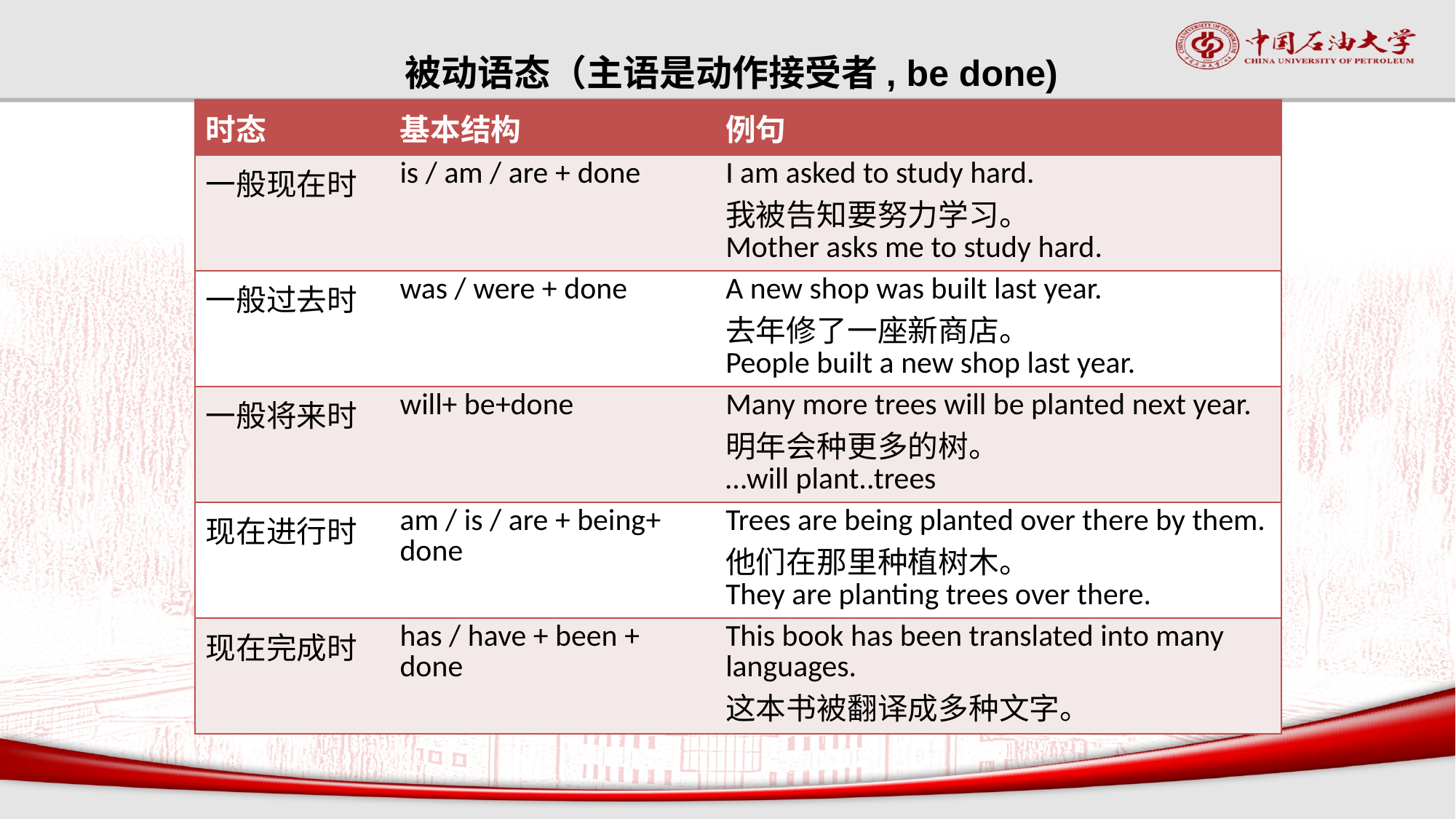

被动语态（主语是动作接受者, be done)

| 时态 | 基本结构 | 例句 |
| --- | --- | --- |
| 一般现在时 | is / am / are + done | I am asked to study hard. 我被告知要努力学习。 Mother asks me to study hard. |
| 一般过去时 | was / were + done | A new shop was built last year. 去年修了一座新商店。 People built a new shop last year. |
| 一般将来时 | will+ be+done | Many more trees will be planted next year. 明年会种更多的树。 …will plant..trees |
| 现在进行时 | am / is / are + being+ done | Trees are being planted over there by them. 他们在那里种植树木。 They are planting trees over there. |
| 现在完成时 | has / have + been + done | This book has been translated into many languages. 这本书被翻译成多种文字。 |